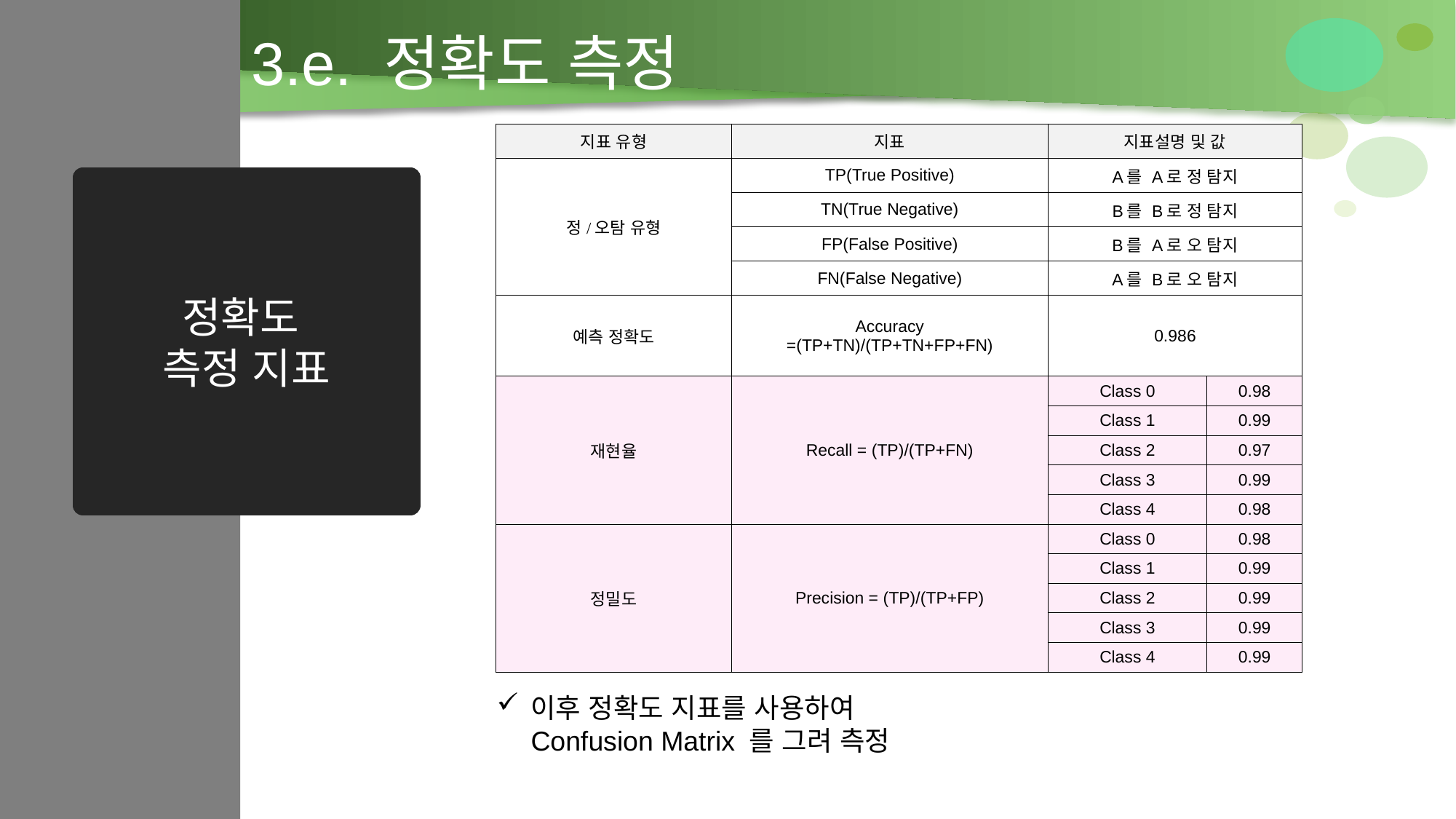

3.e. 정확도 측정
| 지표 유형 | 지표 | 지표설명 및 값 |  |
| --- | --- | --- | --- |
| 정/오탐 유형 | TP(True Positive) | A를 A로 정 탐지 |  |
|  | TN(True Negative) | B를 B로 정 탐지 |  |
|  | FP(False Positive) | B를 A로 오 탐지 |  |
|  | FN(False Negative) | A를 B로 오 탐지 |  |
| 예측 정확도 | Accuracy =(TP+TN)/(TP+TN+FP+FN) | 0.986 |  |
| 재현율 | Recall = (TP)/(TP+FN) | Class 0 | 0.98 |
|  |  | Class 1 | 0.99 |
|  |  | Class 2 | 0.97 |
|  |  | Class 3 | 0.99 |
|  |  | Class 4 | 0.98 |
| 정밀도 | Precision = (TP)/(TP+FP) | Class 0 | 0.98 |
|  |  | Class 1 | 0.99 |
|  |  | Class 2 | 0.99 |
|  |  | Class 3 | 0.99 |
|  |  | Class 4 | 0.99 |
# 정확도 측정 지표
이후 정확도 지표를 사용하여 Confusion Matrix 를 그려 측정